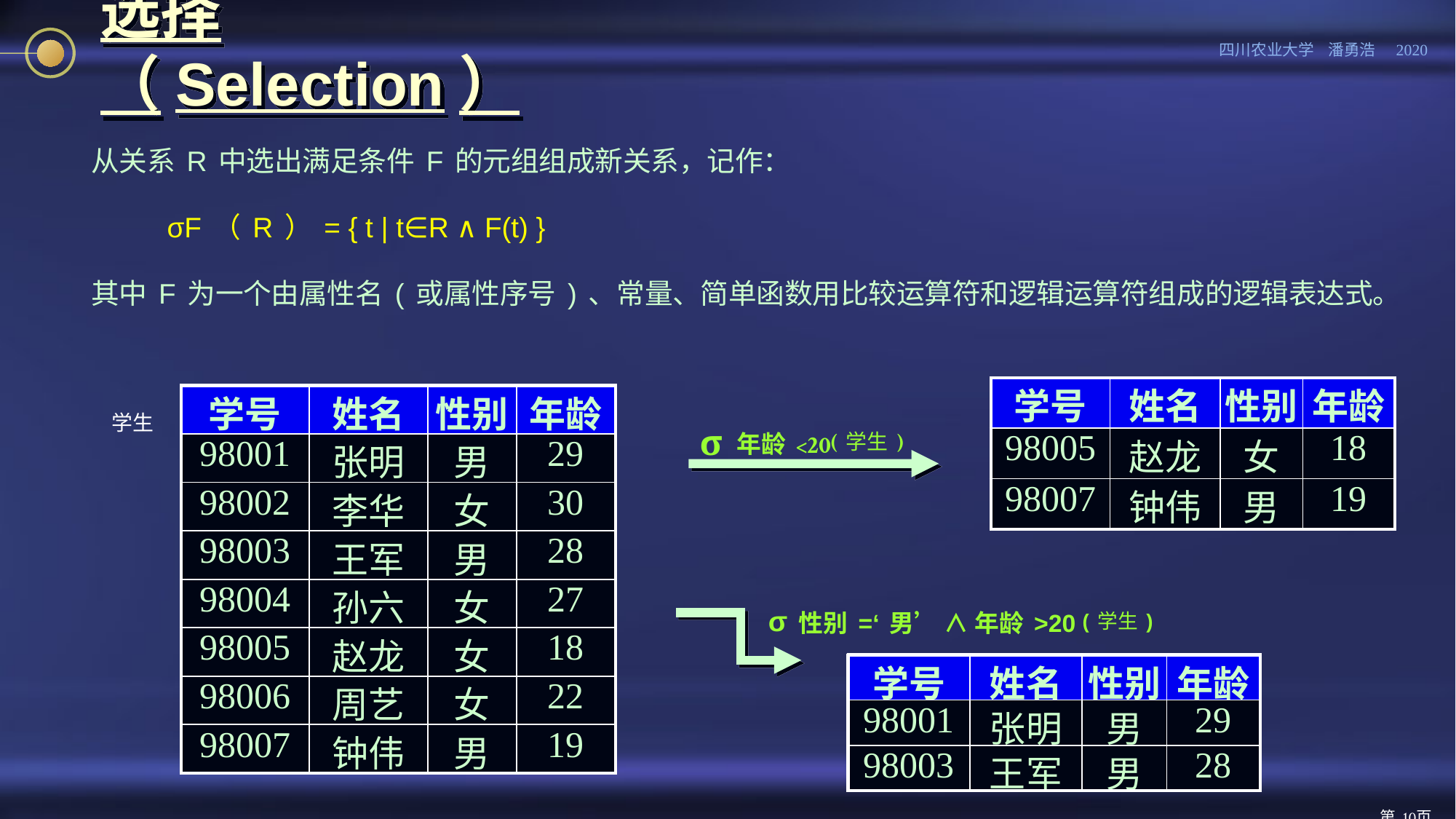

# 选择（Selection）
从关系R中选出满足条件F的元组组成新关系，记作：
           σF（R）= { t | t∈R ∧ F(t) }
其中F为一个由属性名(或属性序号)、常量、简单函数用比较运算符和逻辑运算符组成的逻辑表达式。
| 学号 | 姓名 | 性别 | 年龄 |
| --- | --- | --- | --- |
| 98005 | 赵龙 | 女 | 18 |
| 98007 | 钟伟 | 男 | 19 |
σ年龄<20(学生)
学生
| 学号 | 姓名 | 性别 | 年龄 |
| --- | --- | --- | --- |
| 98001 | 张明 | 男 | 29 |
| 98002 | 李华 | 女 | 30 |
| 98003 | 王军 | 男 | 28 |
| 98004 | 孙六 | 女 | 27 |
| 98005 | 赵龙 | 女 | 18 |
| 98006 | 周艺 | 女 | 22 |
| 98007 | 钟伟 | 男 | 19 |

σ性别=‘男’ ∧ 年龄>20 (学生)
| 学号 | 姓名 | 性别 | 年龄 |
| --- | --- | --- | --- |
| 98001 | 张明 | 男 | 29 |
| 98003 | 王军 | 男 | 28 |